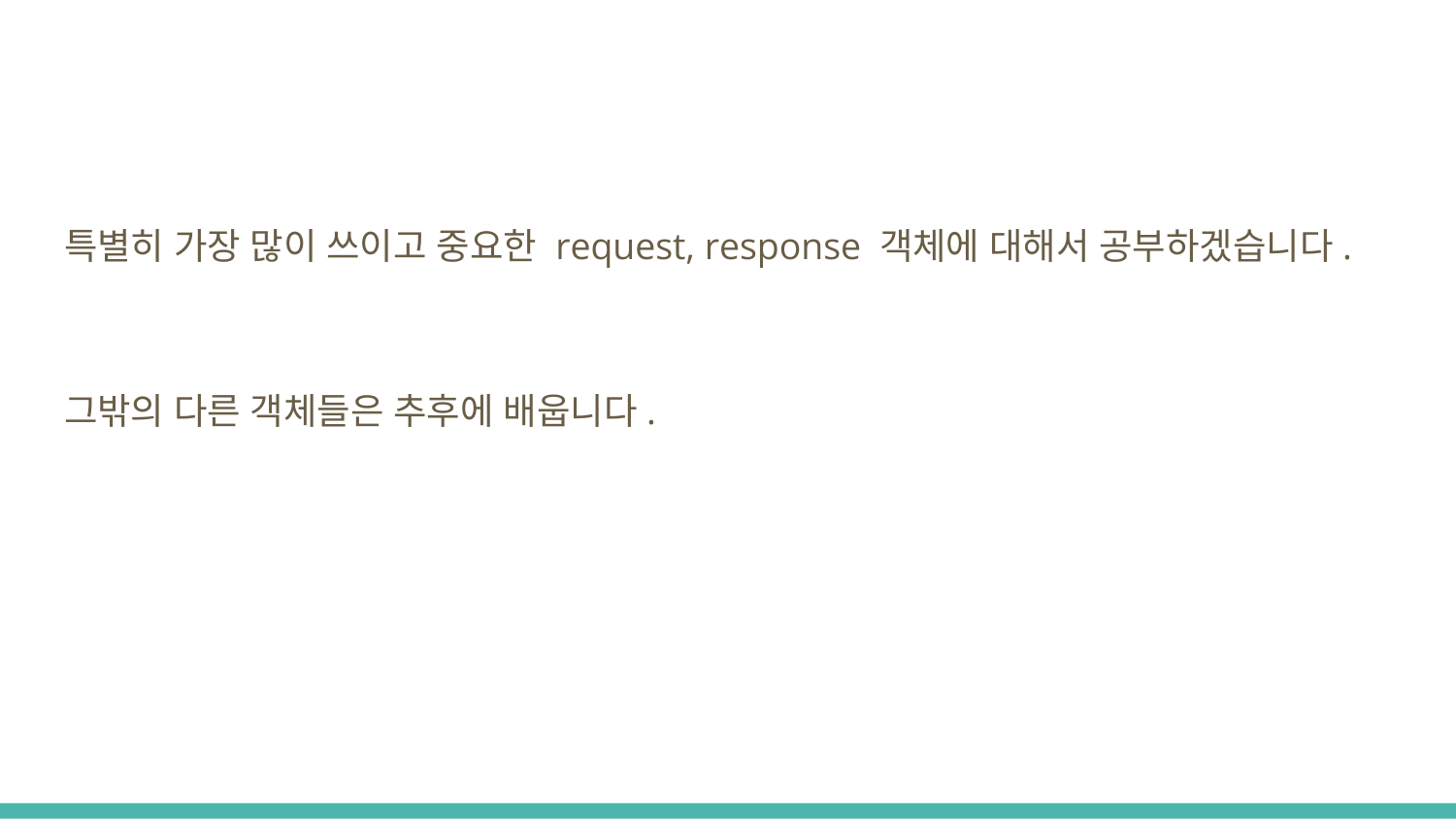

특별히 가장 많이 쓰이고 중요한 request, response 객체에 대해서 공부하겠습니다.

그밖의 다른 객체들은 추후에 배웁니다.